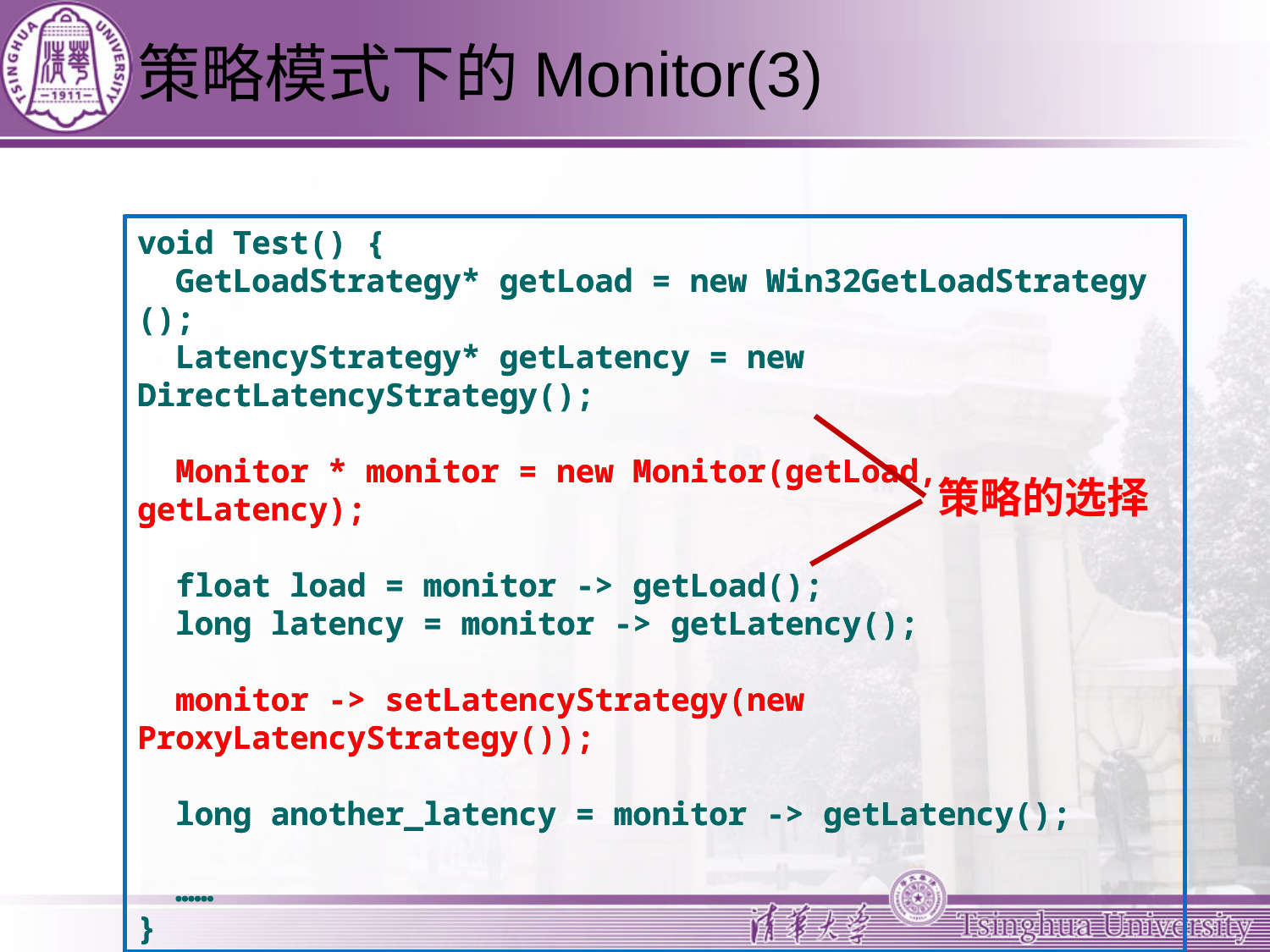

# 策略模式下的Monitor(3)
void Test() {
  GetLoadStrategy* getLoad = new Win32GetLoadStrategy ();
  LatencyStrategy* getLatency = new DirectLatencyStrategy();

  Monitor * monitor = new Monitor(getLoad, getLatency);

  float load = monitor -> getLoad();
  long latency = monitor -> getLatency();

  monitor -> setLatencyStrategy(new ProxyLatencyStrategy());

  long another_latency = monitor -> getLatency();

  ……
}
void Test() {
  GetLoadStrategy* getLoad = new Win32GetLoadStrategy ();
  LatencyStrategy* getLatency = new DirectLatencyStrategy();

  Monitor * monitor = new Monitor(getLoad, getLatency);

  float load = monitor -> getLoad();
  long latency = monitor -> getLatency();

  monitor -> setLatencyStrategy(new ProxyLatencyStrategy());

  long another_latency = monitor -> getLatency();

  ……
}
策略的选择